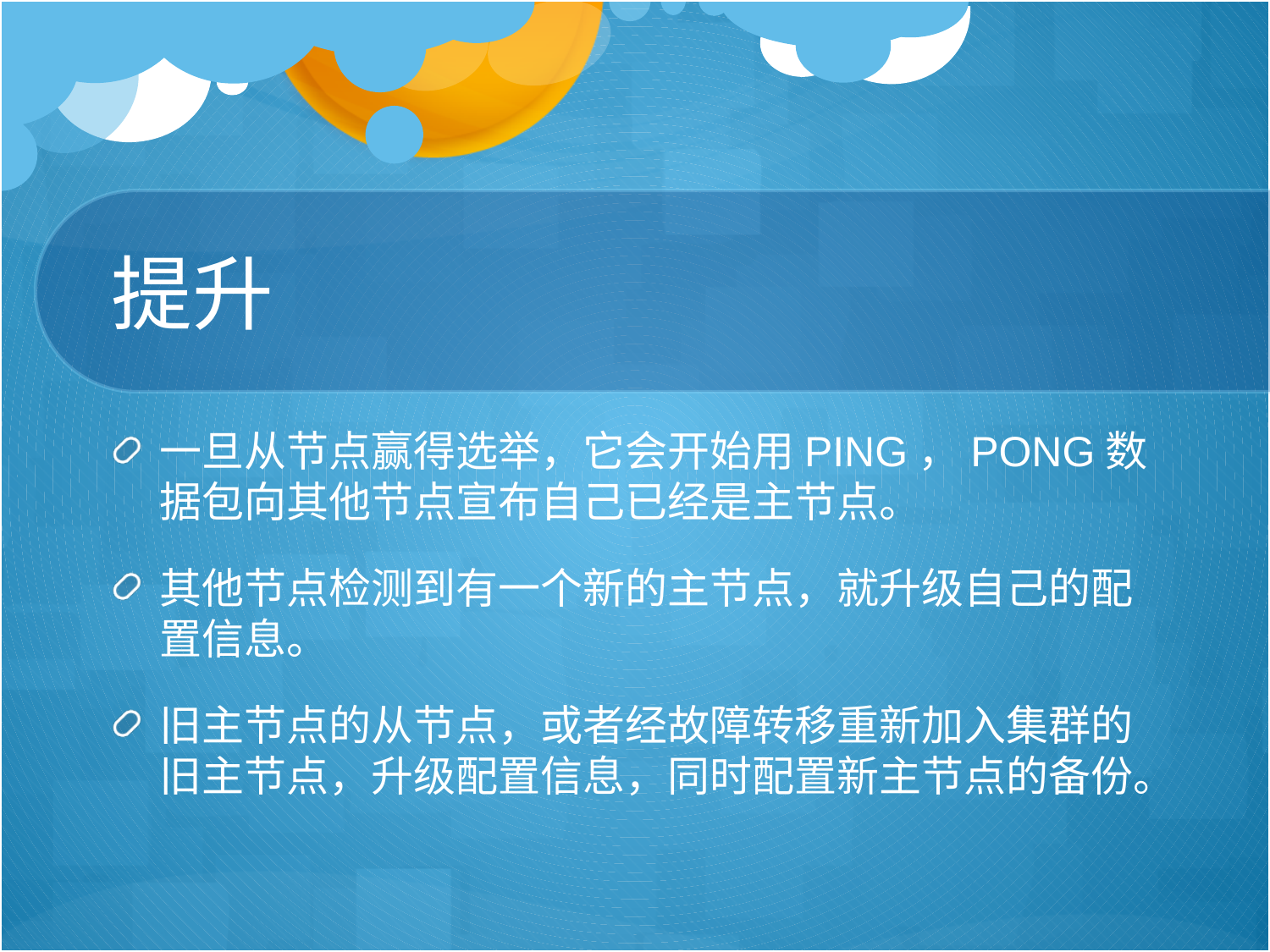

# 提升
一旦从节点赢得选举，它会开始用PING，PONG数据包向其他节点宣布自己已经是主节点。
其他节点检测到有一个新的主节点，就升级自己的配置信息。
旧主节点的从节点，或者经故障转移重新加入集群的旧主节点，升级配置信息，同时配置新主节点的备份。